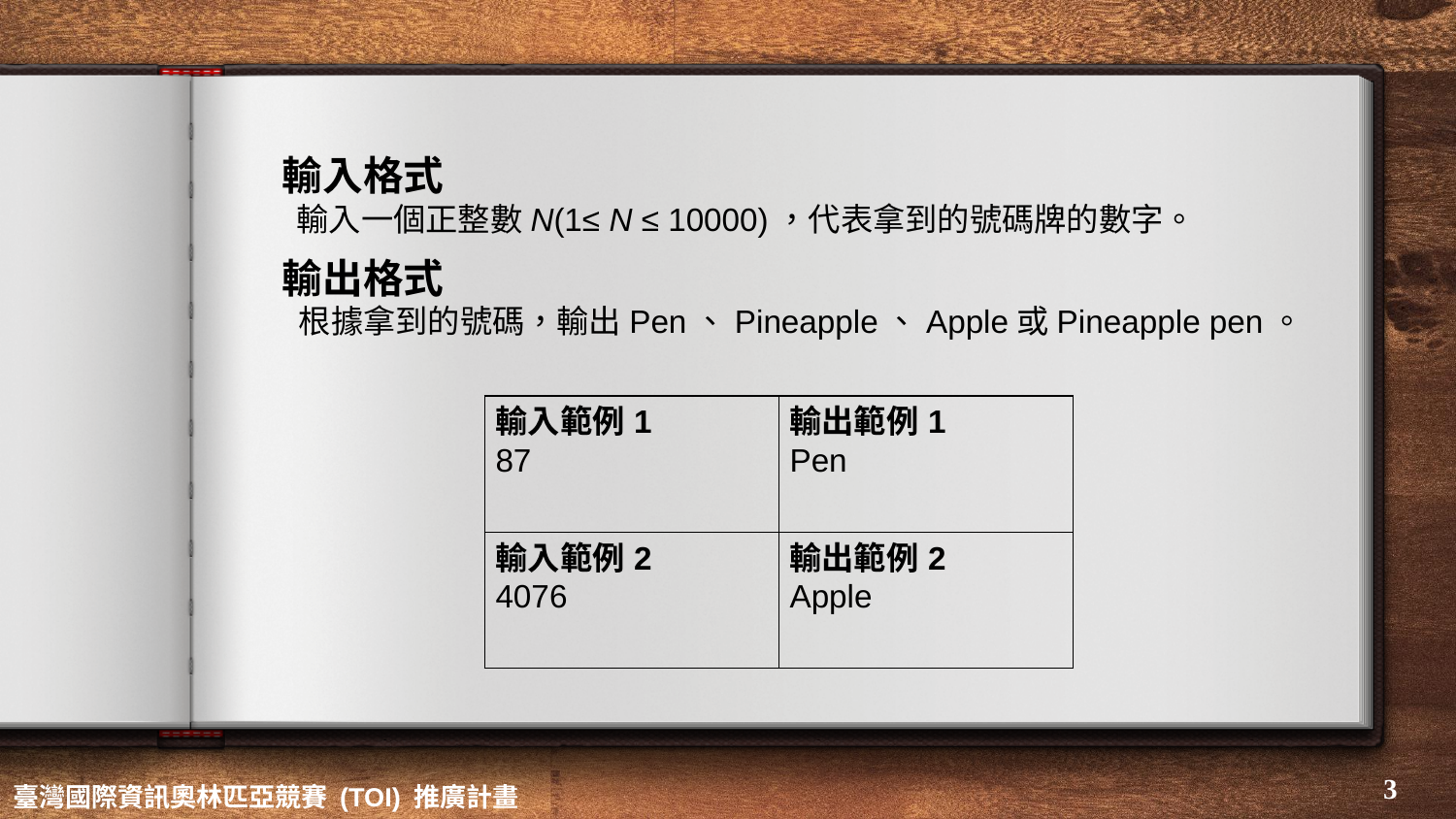

輸入格式
 輸入一個正整數N(1≤ N ≤ 10000)，代表拿到的號碼牌的數字。
輸出格式
 根據拿到的號碼，輸出Pen、Pineapple、Apple或Pineapple pen。
| 輸入範例1 87 | 輸出範例1 Pen |
| --- | --- |
| 輸入範例2 4076 | 輸出範例2 Apple |
3